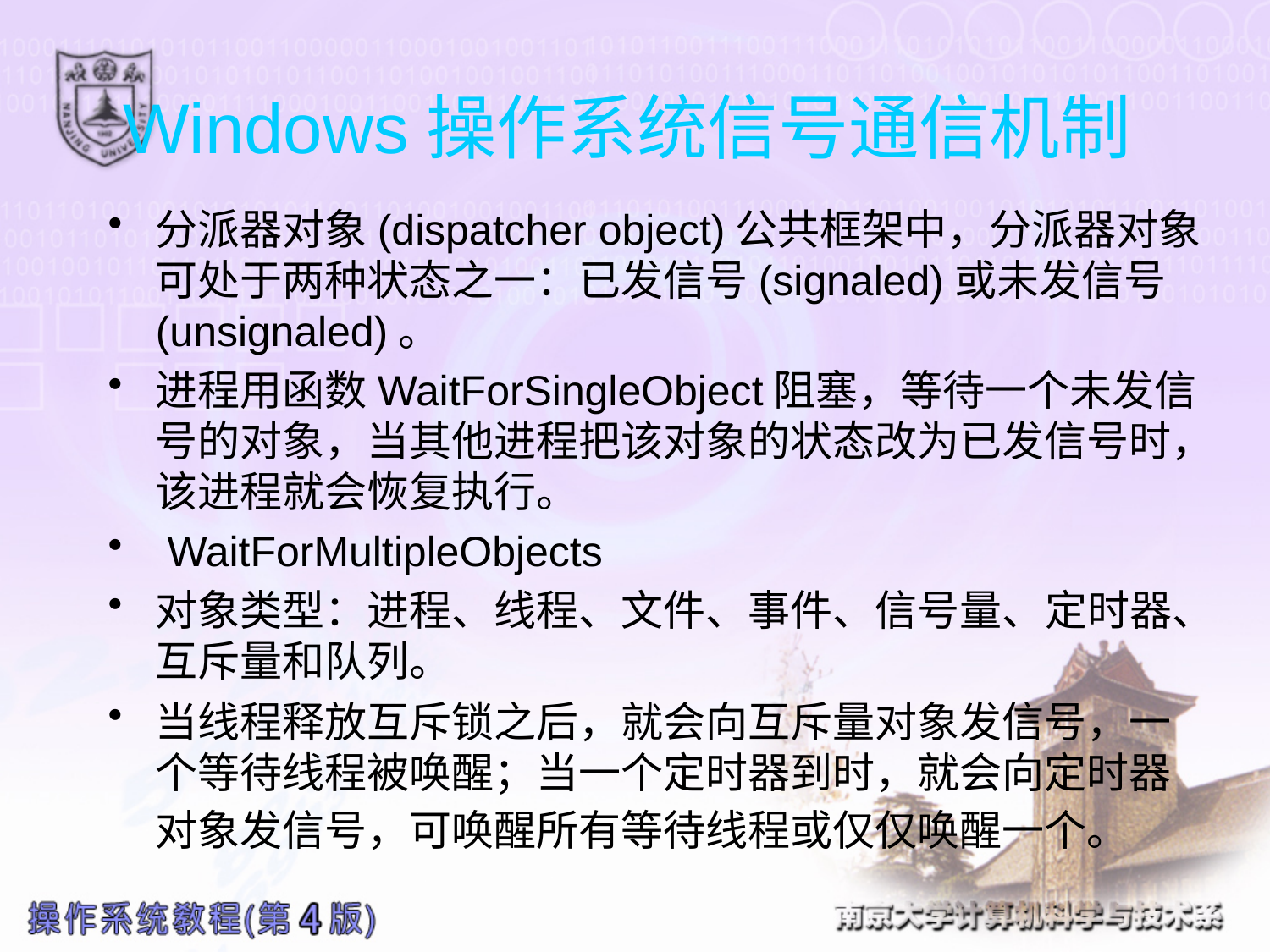

# Windows操作系统信号通信机制
分派器对象(dispatcher object)公共框架中，分派器对象可处于两种状态之一：已发信号(signaled)或未发信号(unsignaled)。
进程用函数WaitForSingleObject阻塞，等待一个未发信号的对象，当其他进程把该对象的状态改为已发信号时，该进程就会恢复执行。
 WaitForMultipleObjects
对象类型：进程、线程、文件、事件、信号量、定时器、互斥量和队列。
当线程释放互斥锁之后，就会向互斥量对象发信号，一个等待线程被唤醒；当一个定时器到时，就会向定时器对象发信号，可唤醒所有等待线程或仅仅唤醒一个。